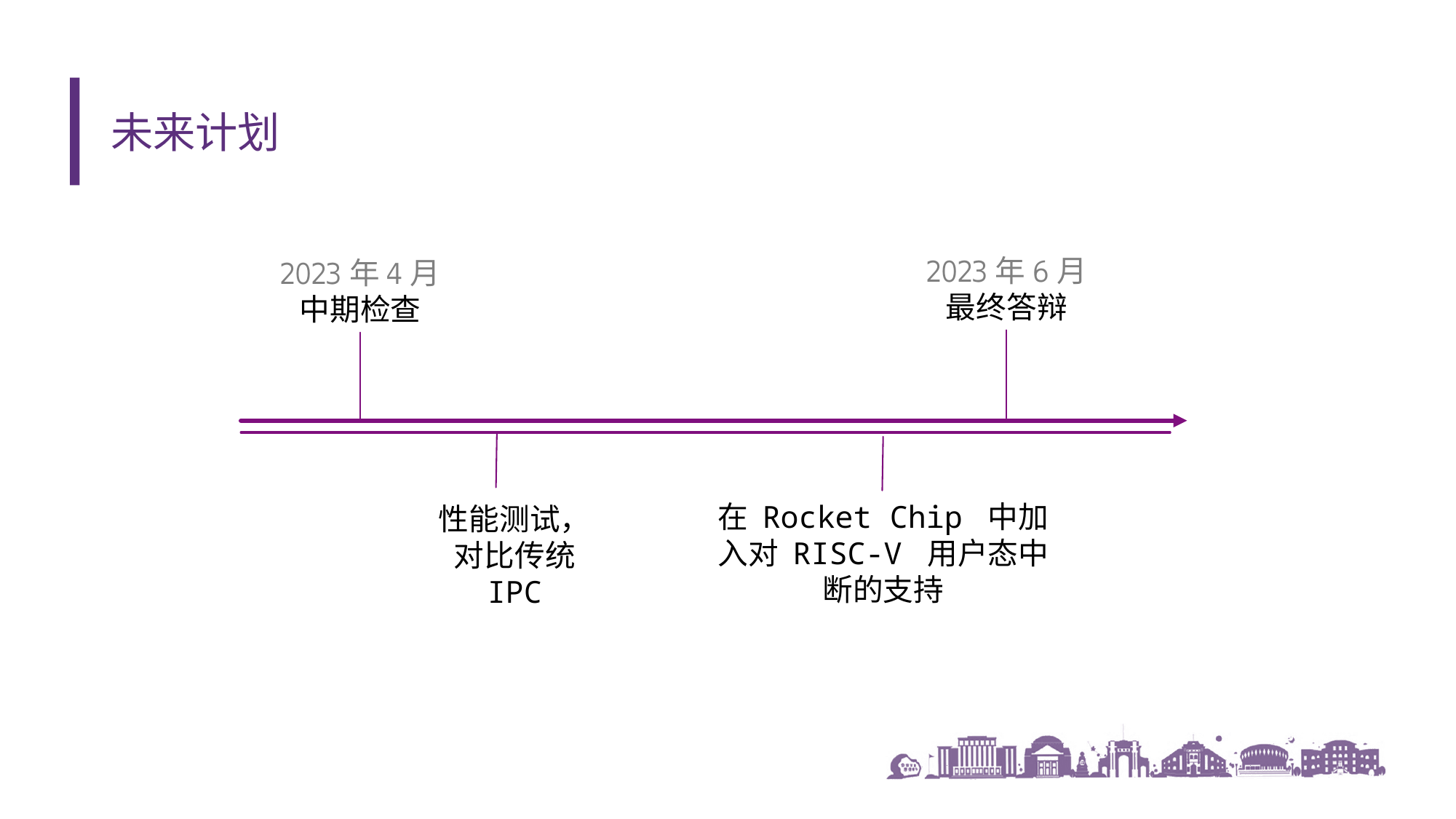

# 未来计划
2023年6月
最终答辩
2023年4月
中期检查
在 Rocket Chip 中加入对 RISC-V 用户态中断的支持
性能测试，对比传统 IPC